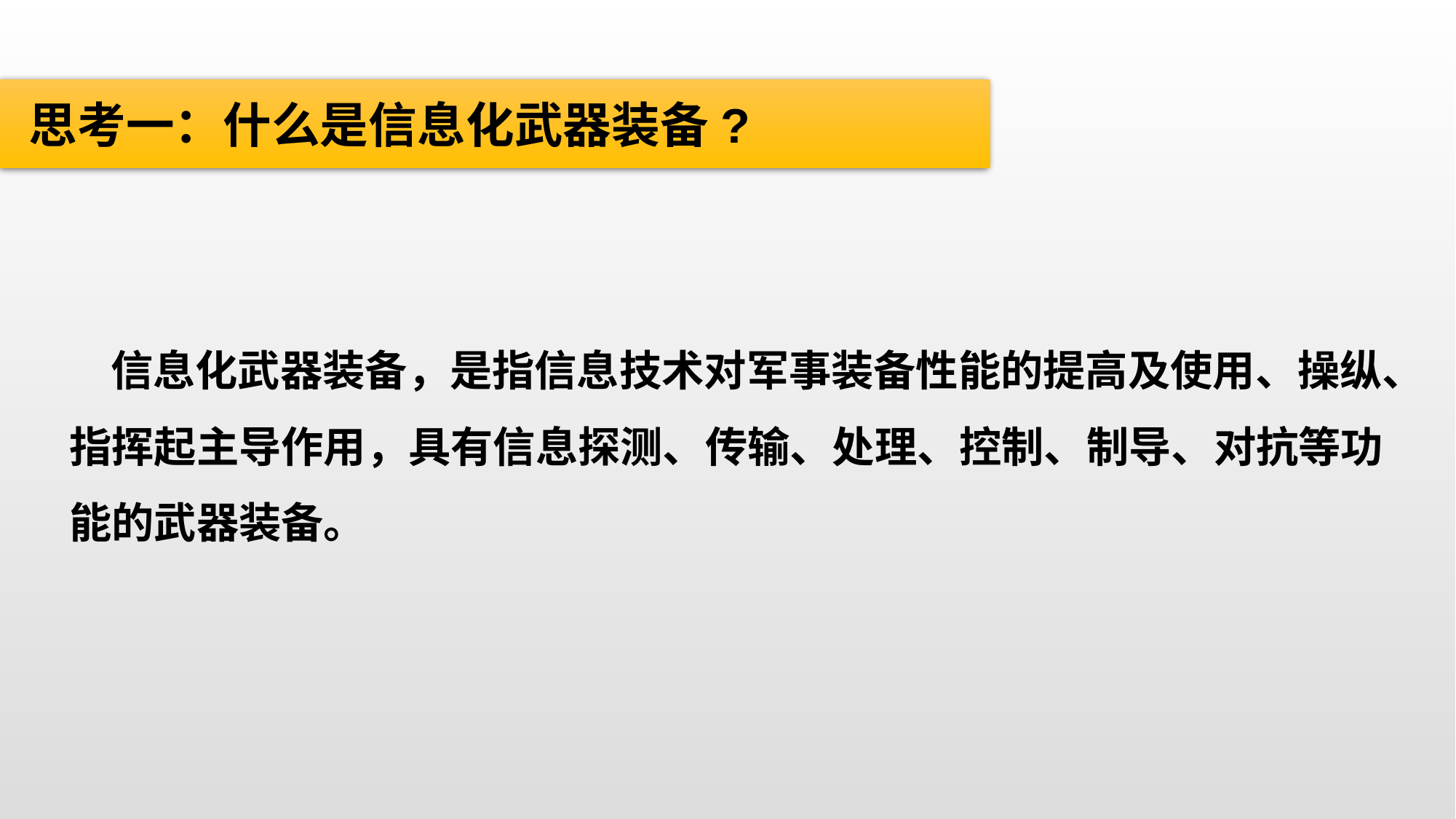

思考一：什么是信息化武器装备?
    信息化武器装备，是指信息技术对军事装备性能的提高及使用、操纵、指挥起主导作用，具有信息探测、传输、处理、控制、制导、对抗等功能的武器装备。